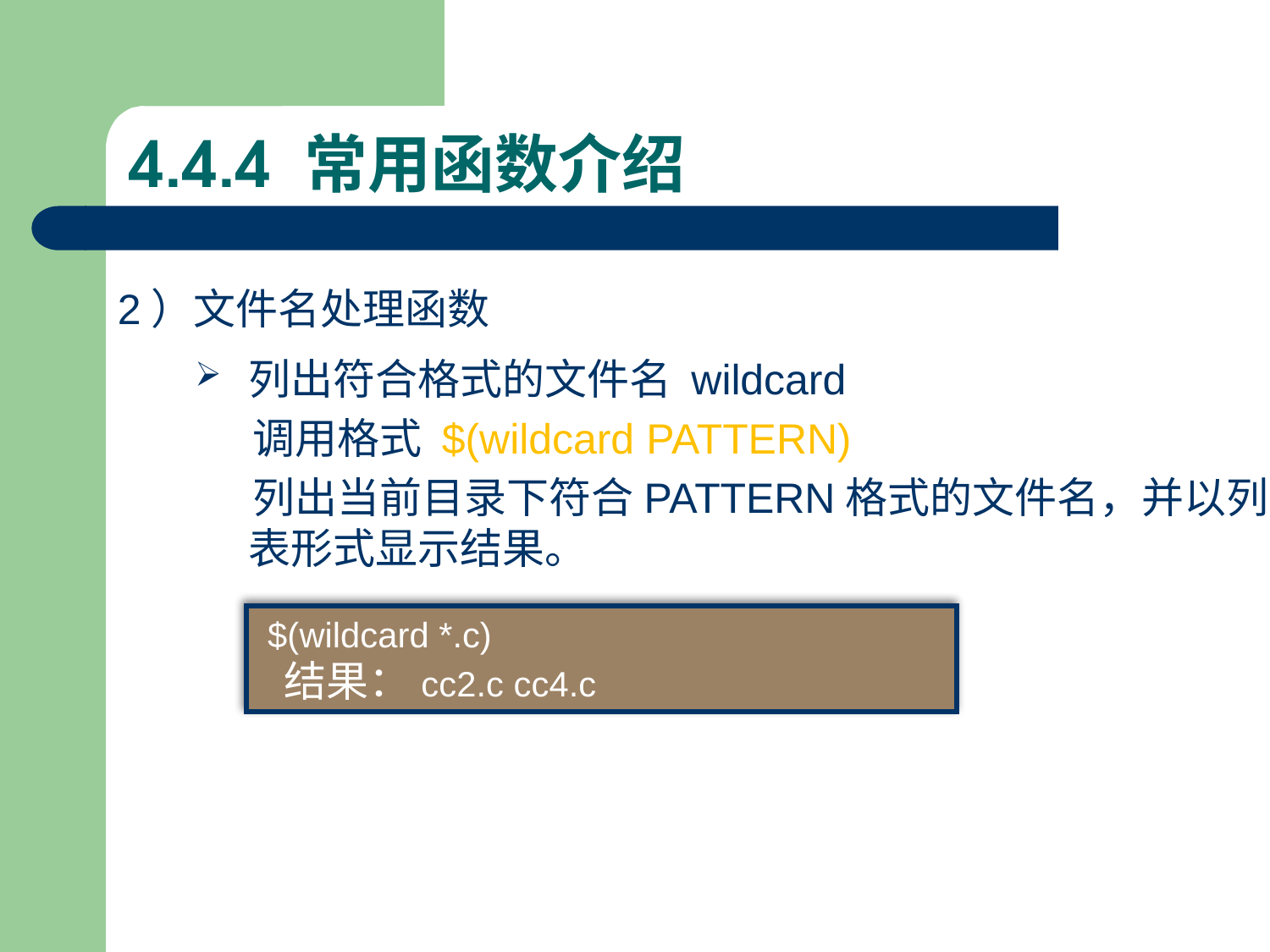

# 4.4.4 常用函数介绍
2）文件名处理函数
列出符合格式的文件名 wildcard
     调用格式 $(wildcard PATTERN)
     列出当前目录下符合PATTERN格式的文件名，并以列表形式显示结果。
$(wildcard *.c)
 结果：cc2.c cc4.c